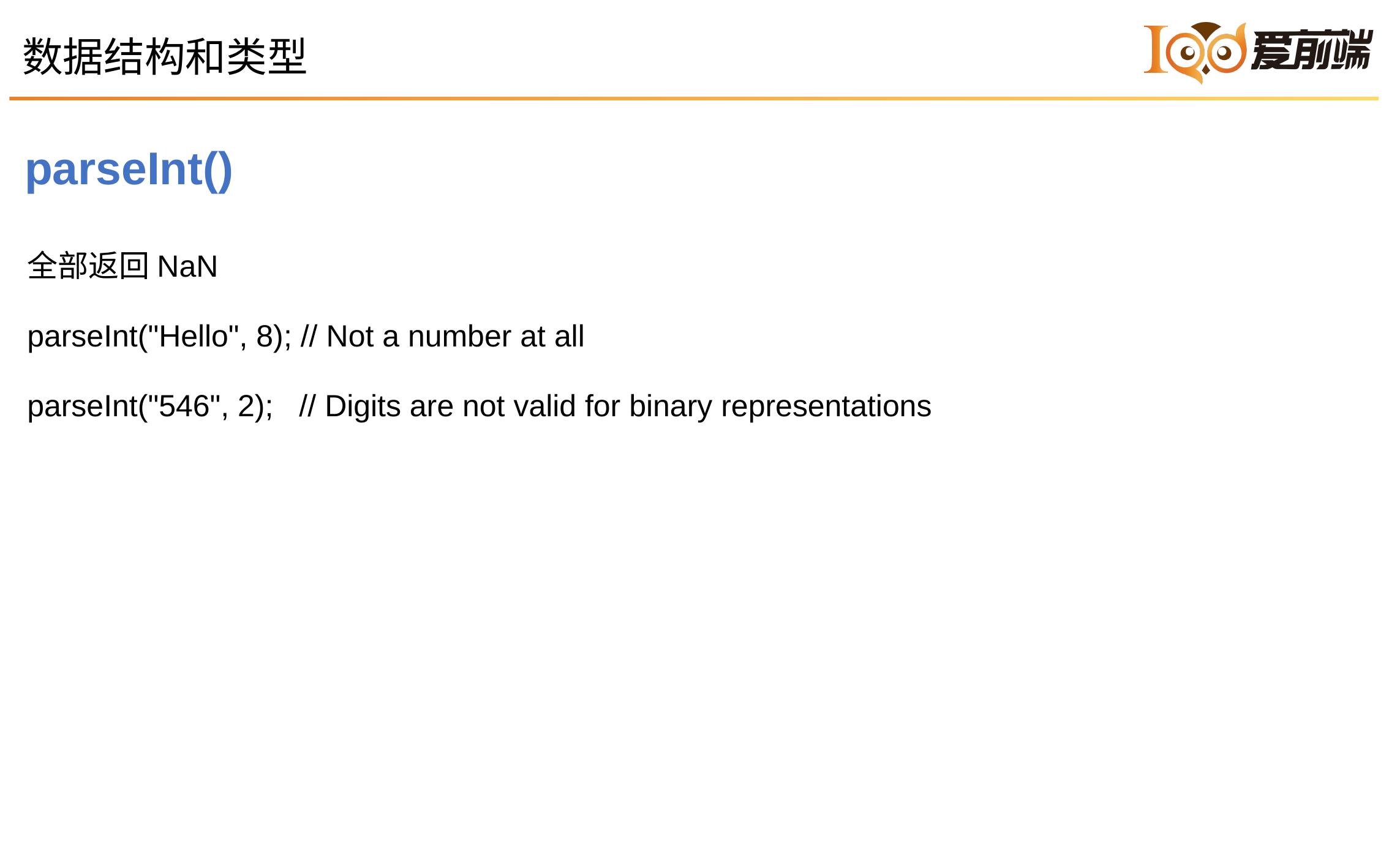

1
数据结构和类型

parseInt()
全部返回NaN
parseInt("Hello", 8); // Not a number at all
parseInt("546", 2);   // Digits are not valid for binary representations